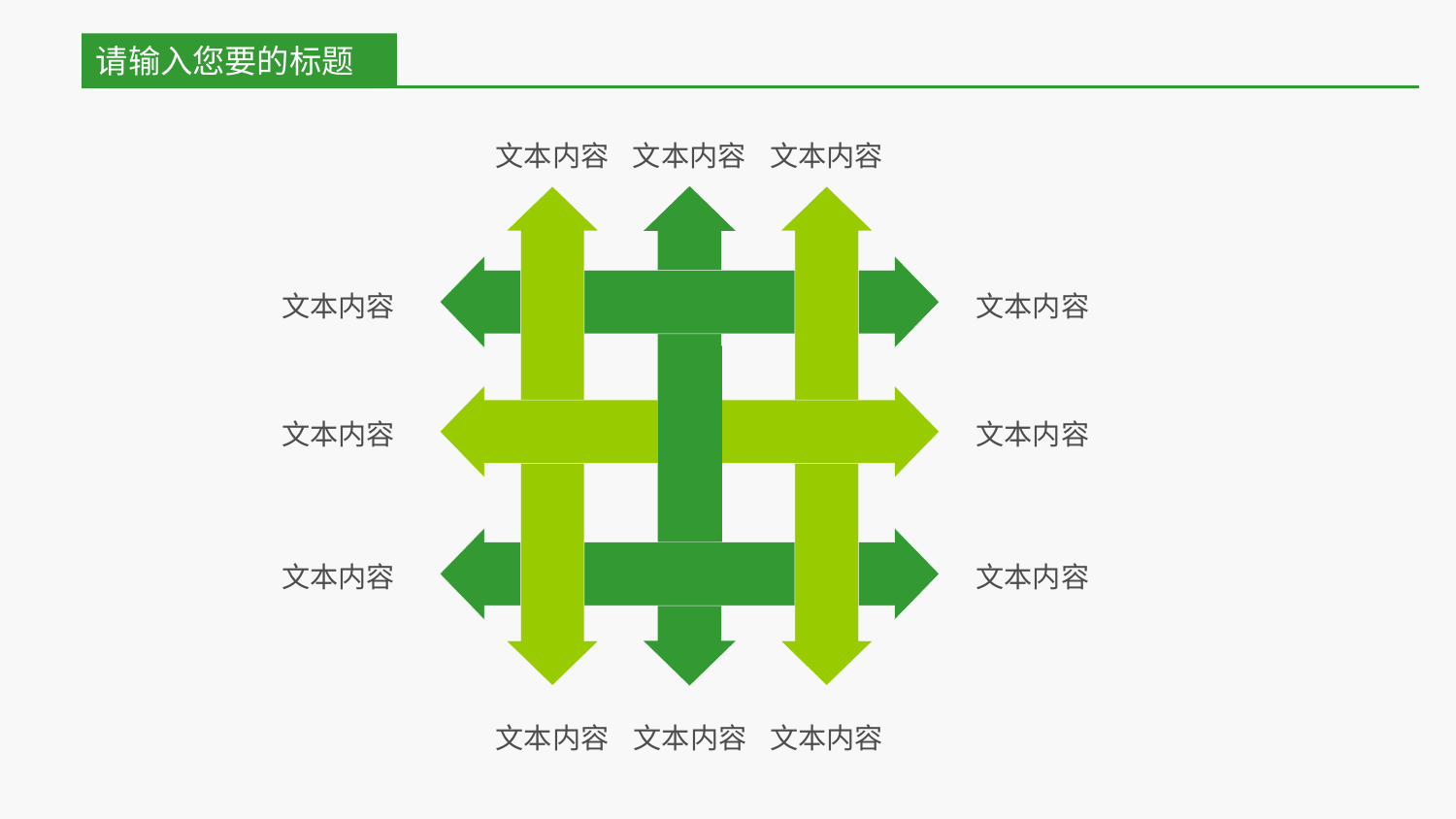

请输入您要的标题
文本内容
文本内容
文本内容

文本内容
文本内容

文本内容
文本内容

文本内容
文本内容
文本内容
文本内容
文本内容